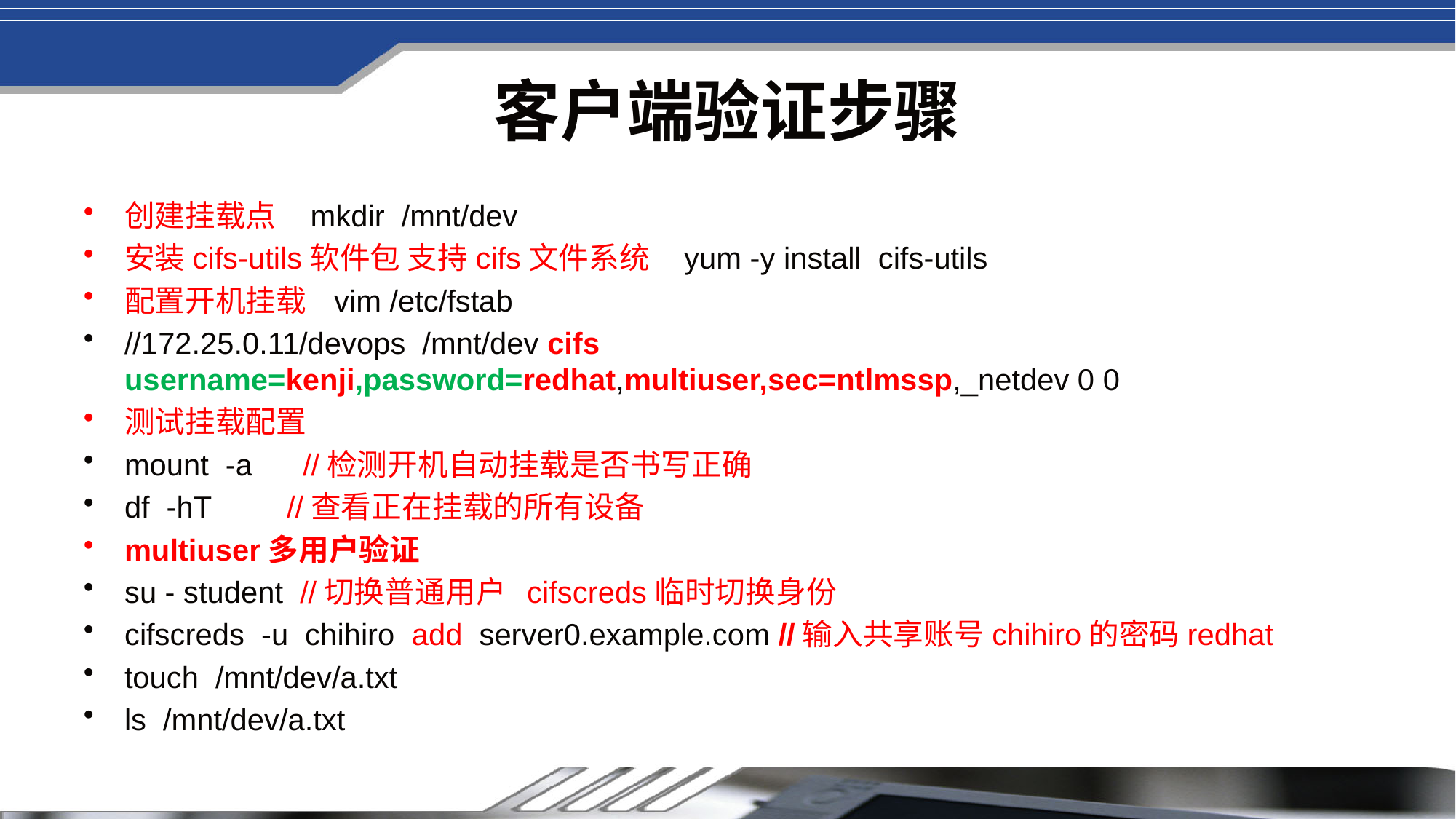

# 客户端验证步骤
创建挂载点    mkdir  /mnt/dev
安装cifs-utils软件包 支持cifs文件系统    yum -y install  cifs-utils
配置开机挂载   vim /etc/fstab
//172.25.0.11/devops  /mnt/dev cifs username=kenji,password=redhat,multiuser,sec=ntlmssp,_netdev 0 0
测试挂载配置
mount  -a      //检测开机自动挂载是否书写正确
df  -hT         //查看正在挂载的所有设备
multiuser多用户验证
su - student  //切换普通用户  cifscreds临时切换身份
cifscreds  -u  chihiro  add  server0.example.com //输入共享账号chihiro的密码redhat
touch  /mnt/dev/a.txt
ls  /mnt/dev/a.txt